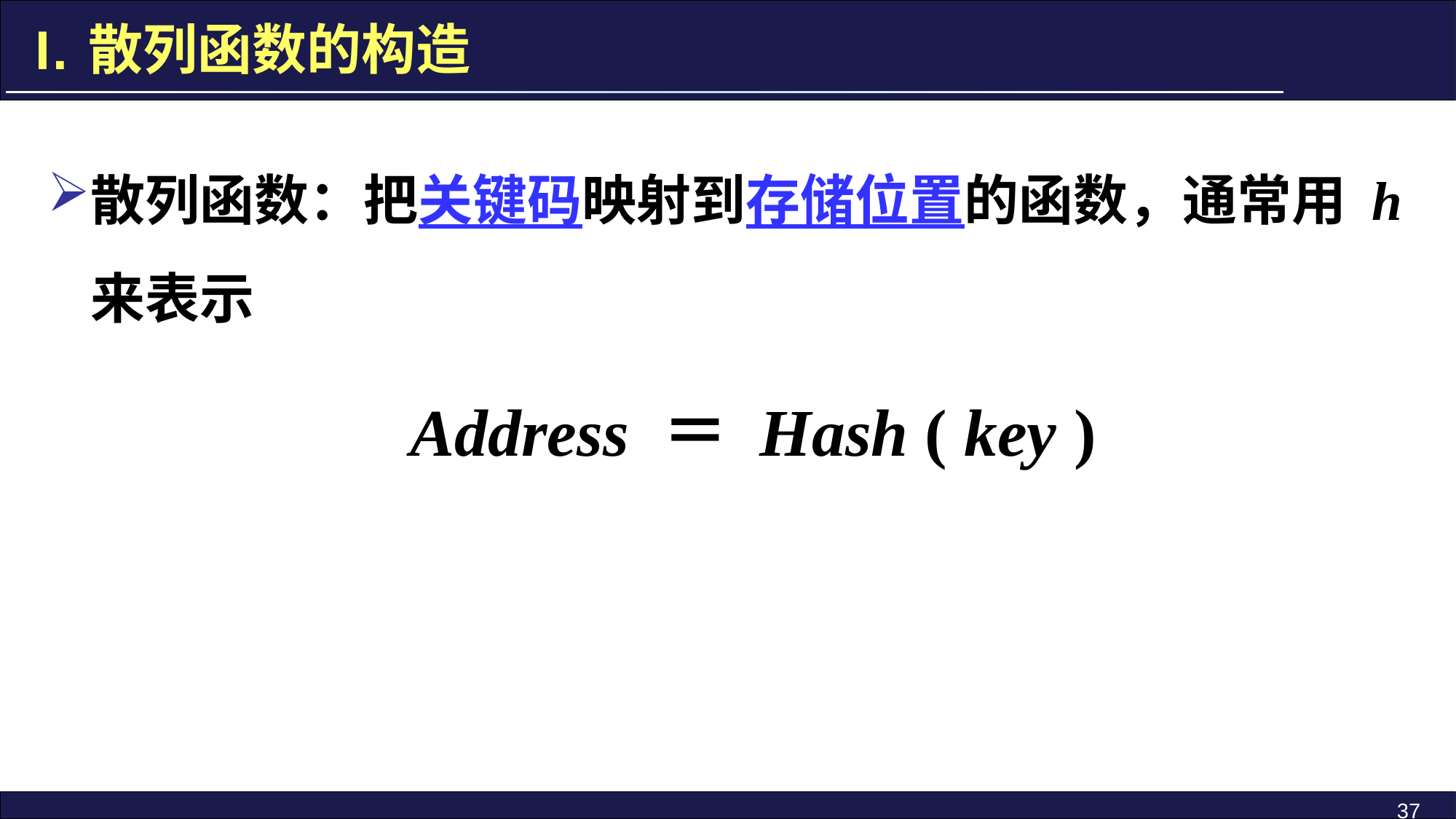

散列函数的构造
散列函数：把关键码映射到存储位置的函数，通常用 h 来表示
   Address ＝ Hash ( key )
37